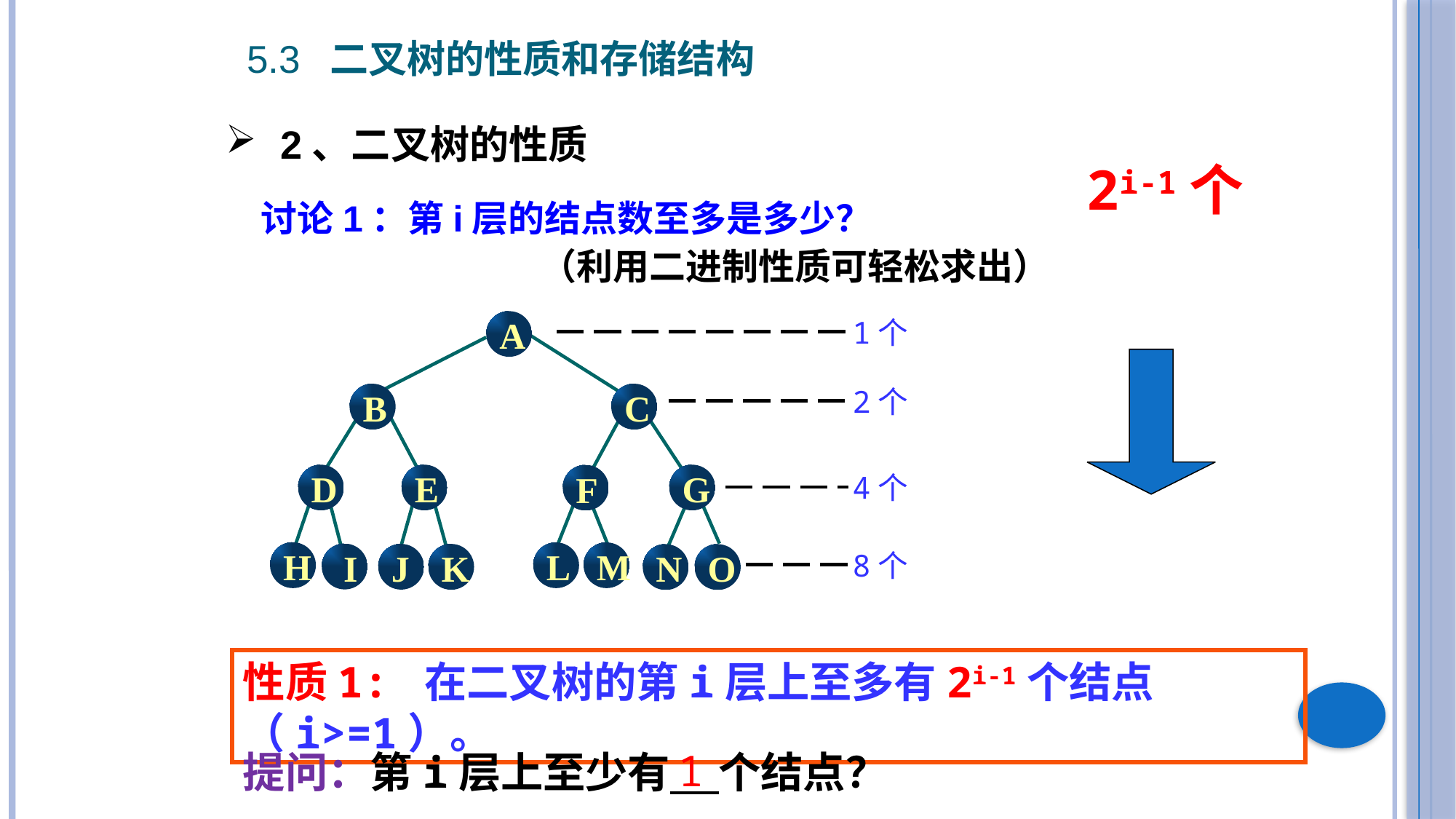

5.3  二叉树的性质和存储结构
2、二叉树的性质
2i-1个
讨论1：第i层的结点数至多是多少？
                                 （利用二进制性质可轻松求出）
1个
A

2个
B
C

4个
D
E
G
F

8个
H
L
M
I
J
K
N
O
性质1: 在二叉树的第i层上至多有2i-1个结点（i>=1）。
1
提问：第i层上至少有     个结点？